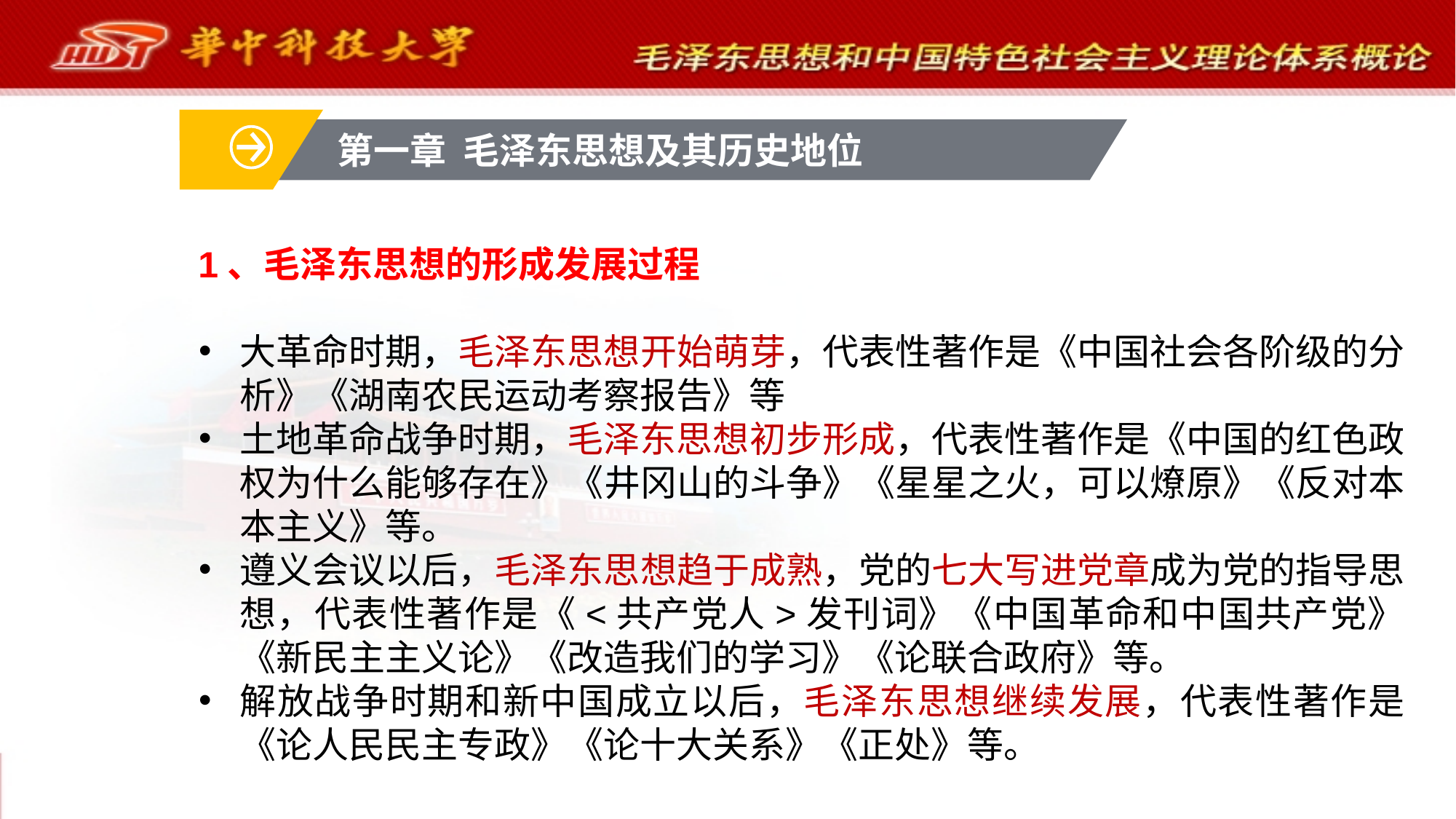

第一章  毛泽东思想及其历史地位

1、毛泽东思想的形成发展过程
大革命时期，毛泽东思想开始萌芽，代表性著作是《中国社会各阶级的分析》《湖南农民运动考察报告》等
土地革命战争时期，毛泽东思想初步形成，代表性著作是《中国的红色政权为什么能够存在》《井冈山的斗争》《星星之火，可以燎原》《反对本本主义》等。
遵义会议以后，毛泽东思想趋于成熟，党的七大写进党章成为党的指导思想，代表性著作是《<共产党人>发刊词》《中国革命和中国共产党》《新民主主义论》《改造我们的学习》《论联合政府》等。
解放战争时期和新中国成立以后，毛泽东思想继续发展，代表性著作是《论人民民主专政》《论十大关系》《正处》等。